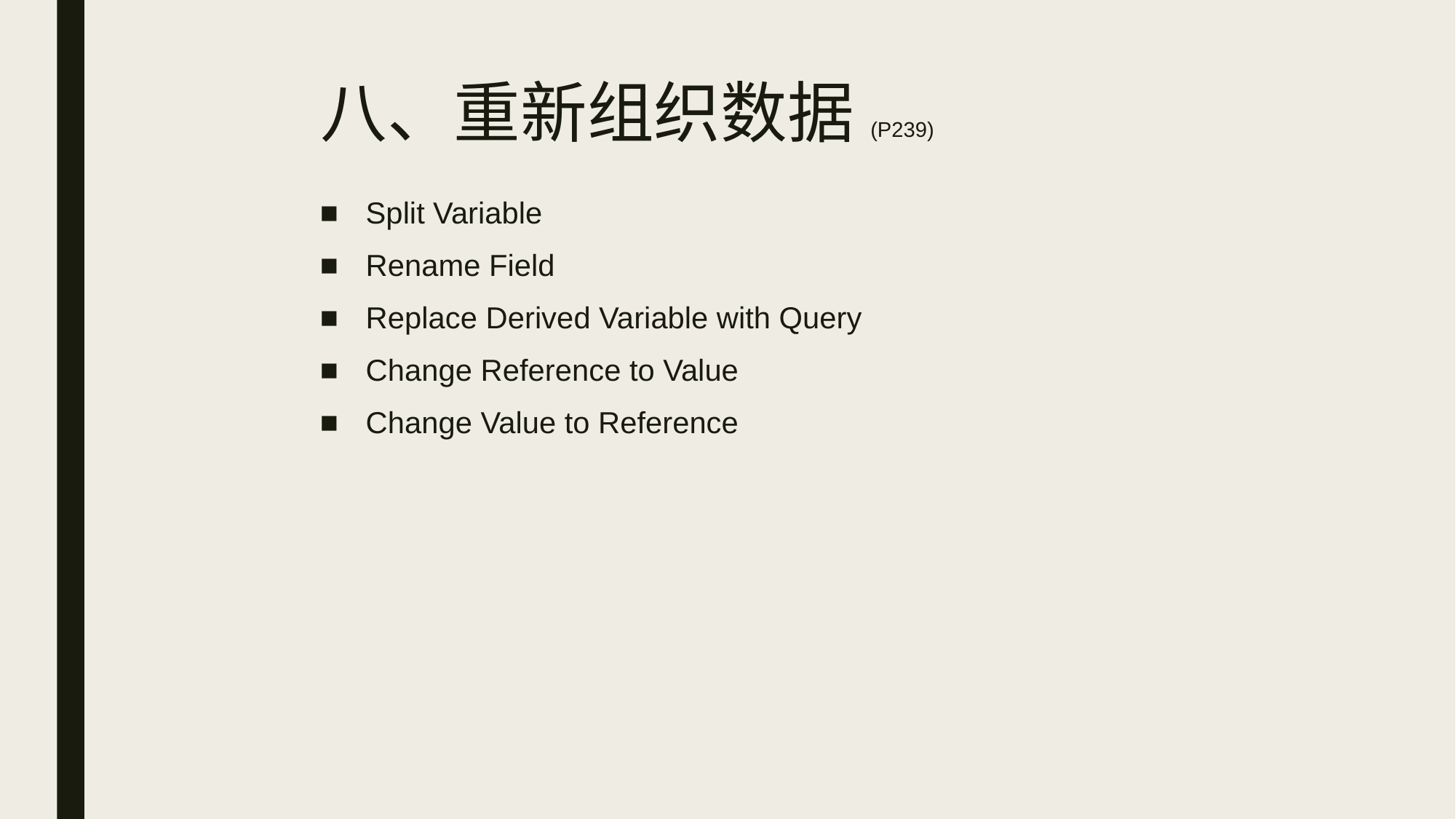

# 八、重新组织数据(P239)
Split Variable
Rename Field
Replace Derived Variable with Query
Change Reference to Value
Change Value to Reference